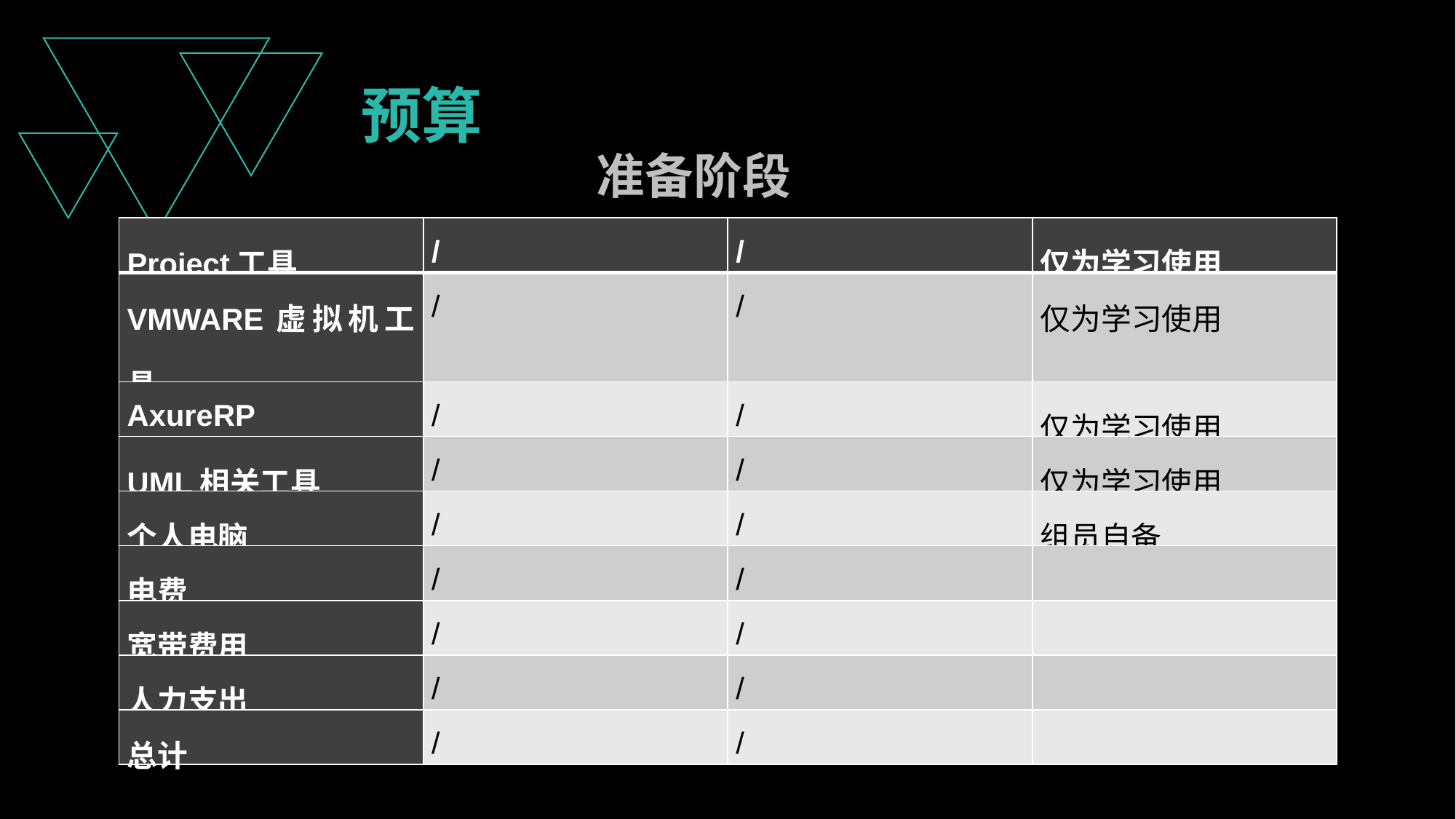

预算

准备阶段
| Project工具 | / | / | 仅为学习使用 |
| --- | --- | --- | --- |
| VMWARE虚拟机工具 | / | / | 仅为学习使用 |
| AxureRP | / | / | 仅为学习使用 |
| UML相关工具 | / | / | 仅为学习使用 |
| 个人电脑 | / | / | 组员自备 |
| 电费 | / | / |  |
| 宽带费用 | / | / |  |
| 人力支出 | / | / |  |
| 总计 | / | / |  |